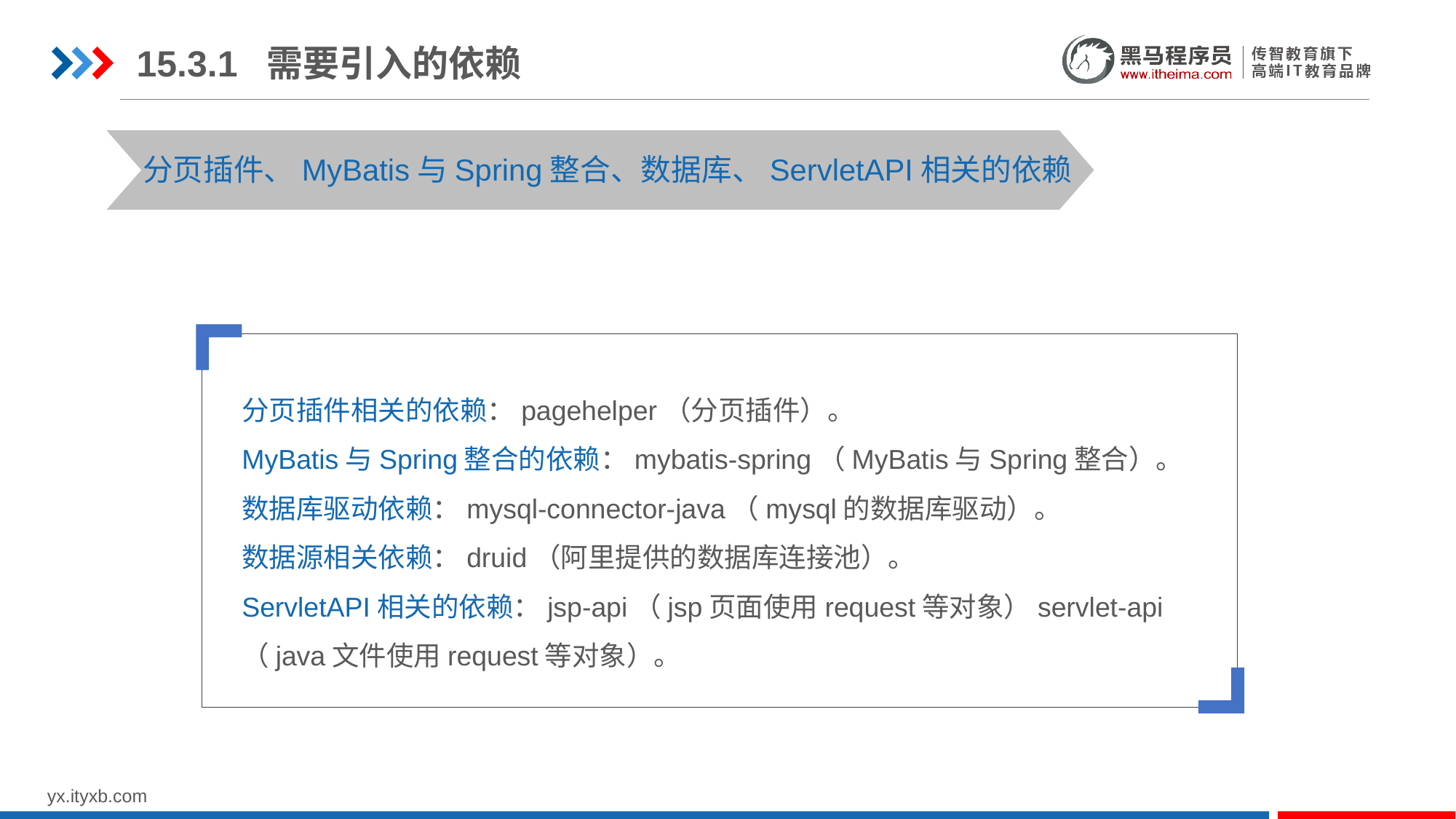

15.3.1  需要引入的依赖

分页插件、MyBatis与Spring整合、数据库、ServletAPI相关的依赖

分页插件相关的依赖：pagehelper（分页插件）。
MyBatis与Spring整合的依赖：mybatis-spring（MyBatis与Spring整合）。
数据库驱动依赖：mysql-connector-java（mysql的数据库驱动）。
数据源相关依赖：druid（阿里提供的数据库连接池）。
ServletAPI相关的依赖：jsp-api（jsp页面使用request等对象）servlet-api（java文件使用request等对象）。